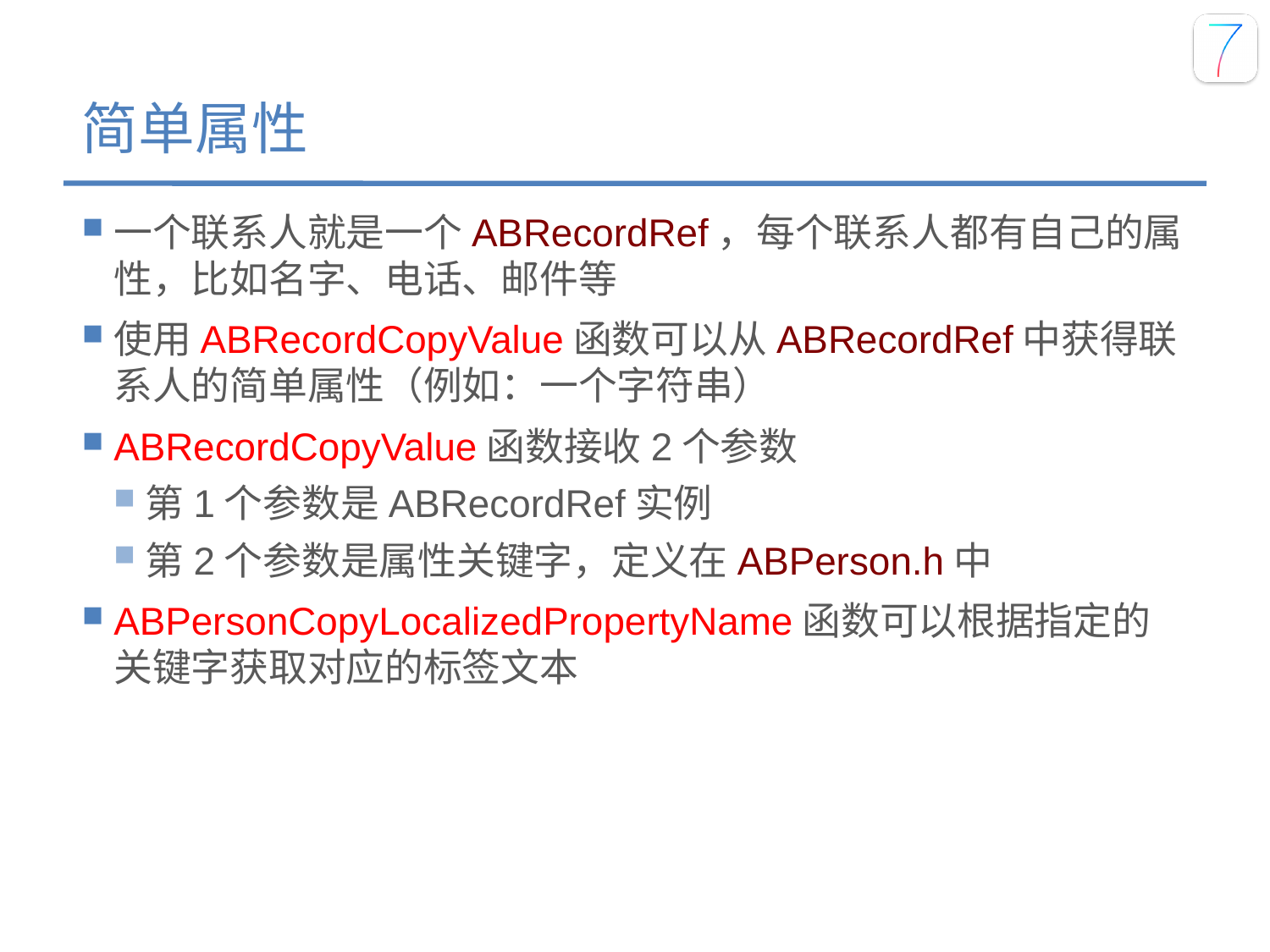

# 简单属性
一个联系人就是一个ABRecordRef，每个联系人都有自己的属性，比如名字、电话、邮件等
使用ABRecordCopyValue函数可以从ABRecordRef中获得联系人的简单属性（例如：一个字符串）
ABRecordCopyValue函数接收2个参数
第1个参数是ABRecordRef实例
第2个参数是属性关键字，定义在ABPerson.h中
ABPersonCopyLocalizedPropertyName函数可以根据指定的关键字获取对应的标签文本